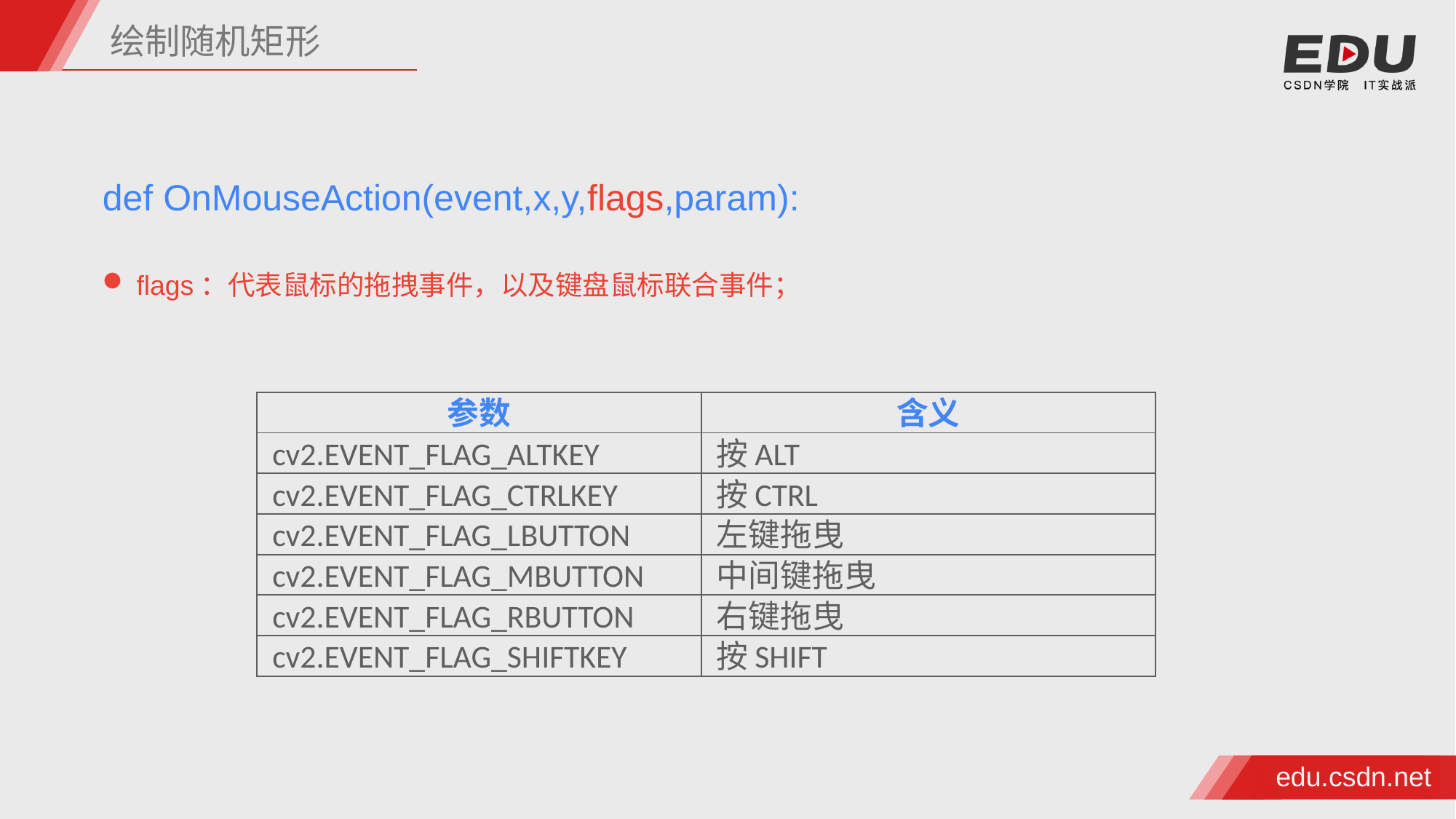

绘制随机矩形
def OnMouseAction(event,x,y,flags,param):
flags：代表鼠标的拖拽事件，以及键盘鼠标联合事件；
| 参数 | 含义 |
| --- | --- |
| cv2.EVENT\_FLAG\_ALTKEY | 按ALT |
| cv2.EVENT\_FLAG\_CTRLKEY | 按CTRL |
| cv2.EVENT\_FLAG\_LBUTTON | 左键拖曳 |
| cv2.EVENT\_FLAG\_MBUTTON | 中间键拖曳 |
| cv2.EVENT\_FLAG\_RBUTTON | 右键拖曳 |
| cv2.EVENT\_FLAG\_SHIFTKEY | 按SHIFT |